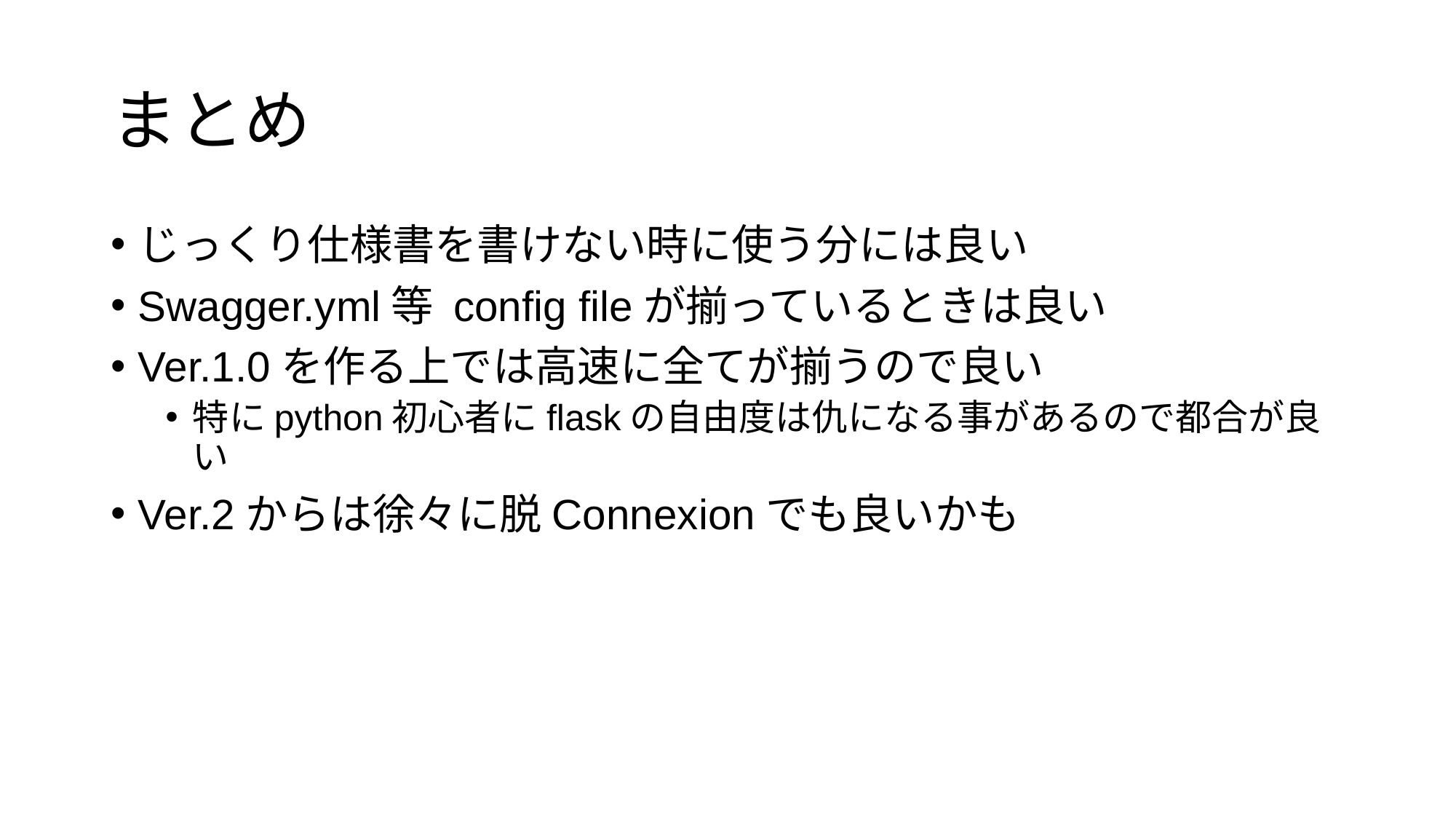

# まとめ
じっくり仕様書を書けない時に使う分には良い
Swagger.yml等 config fileが揃っているときは良い
Ver.1.0を作る上では高速に全てが揃うので良い
特にpython初心者にflaskの自由度は仇になる事があるので都合が良い
Ver.2からは徐々に脱Connexionでも良いかも